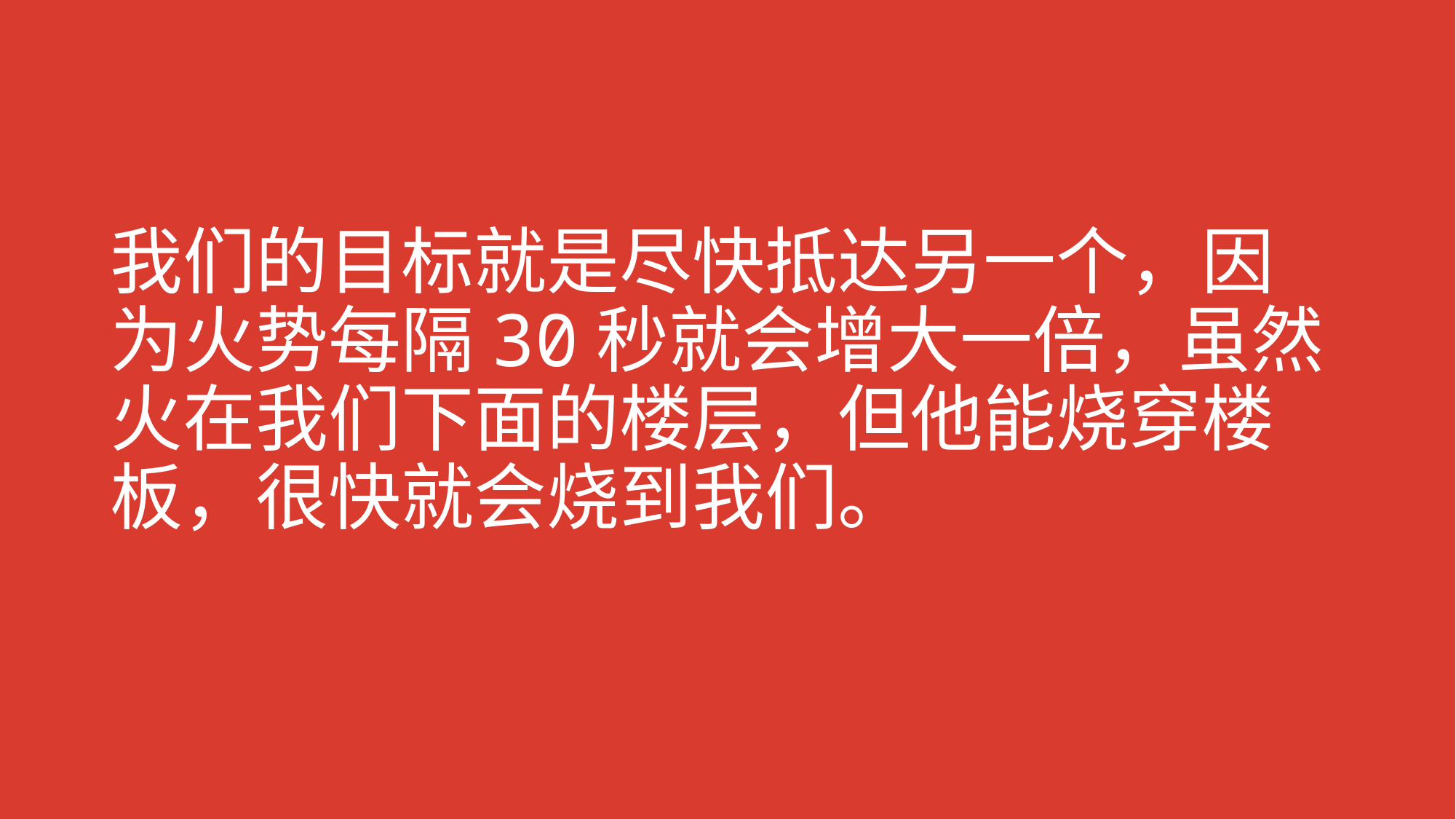

# 我们的目标就是尽快抵达另一个，因为火势每隔30秒就会增大一倍，虽然火在我们下面的楼层，但他能烧穿楼板，很快就会烧到我们。